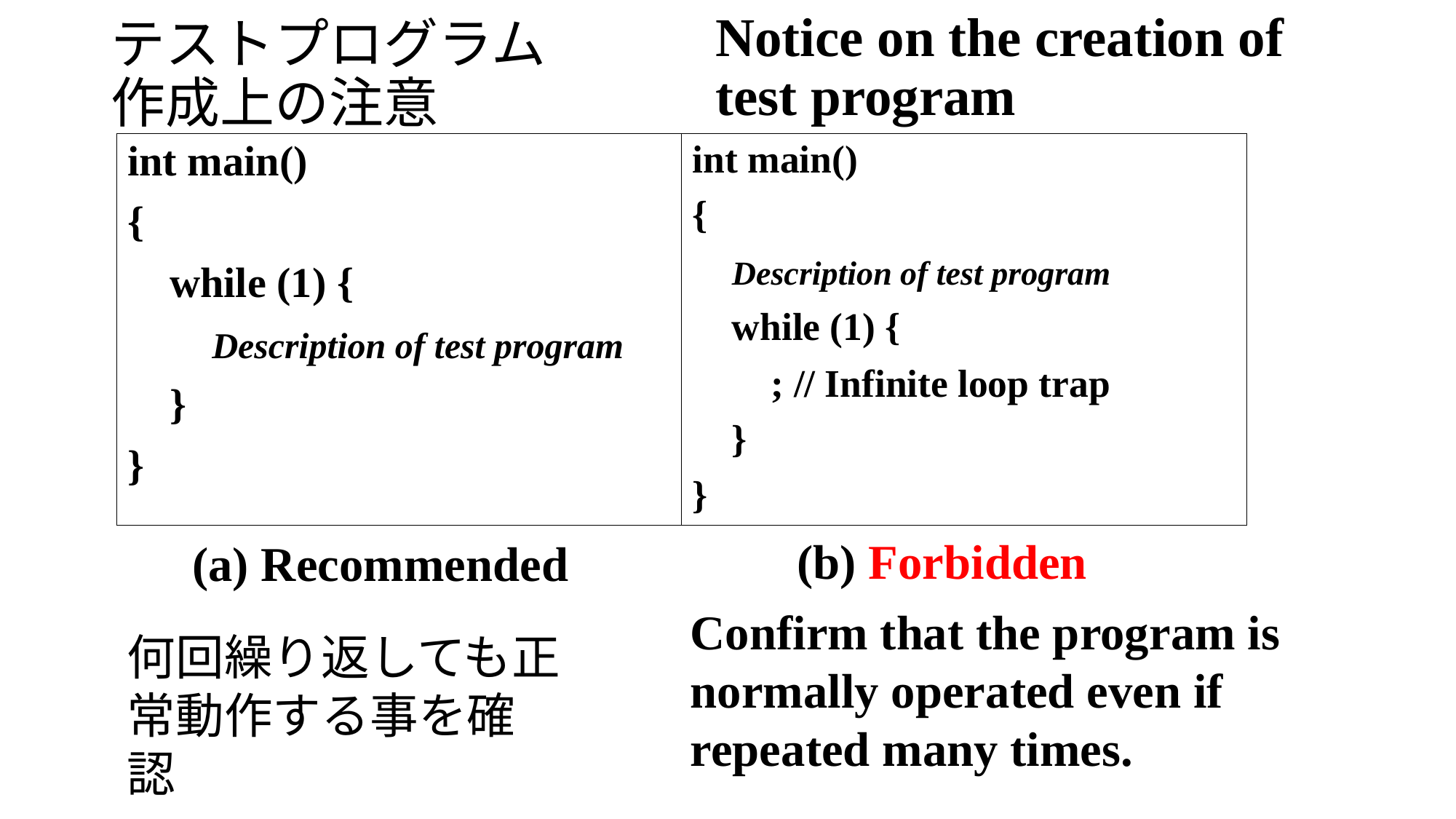

# Notice on the creation of test program
テストプログラム
作成上の注意
int main()
{
    while (1) {
        Description of test program
    }
}

int main()
{
    Description of test program
    while (1) {
        ; // Infinite loop trap
    }
}

(b) Forbidden
(a) Recommended
Confirm that the program is normally operated even if repeated many times.
何回繰り返しても正常動作する事を確認